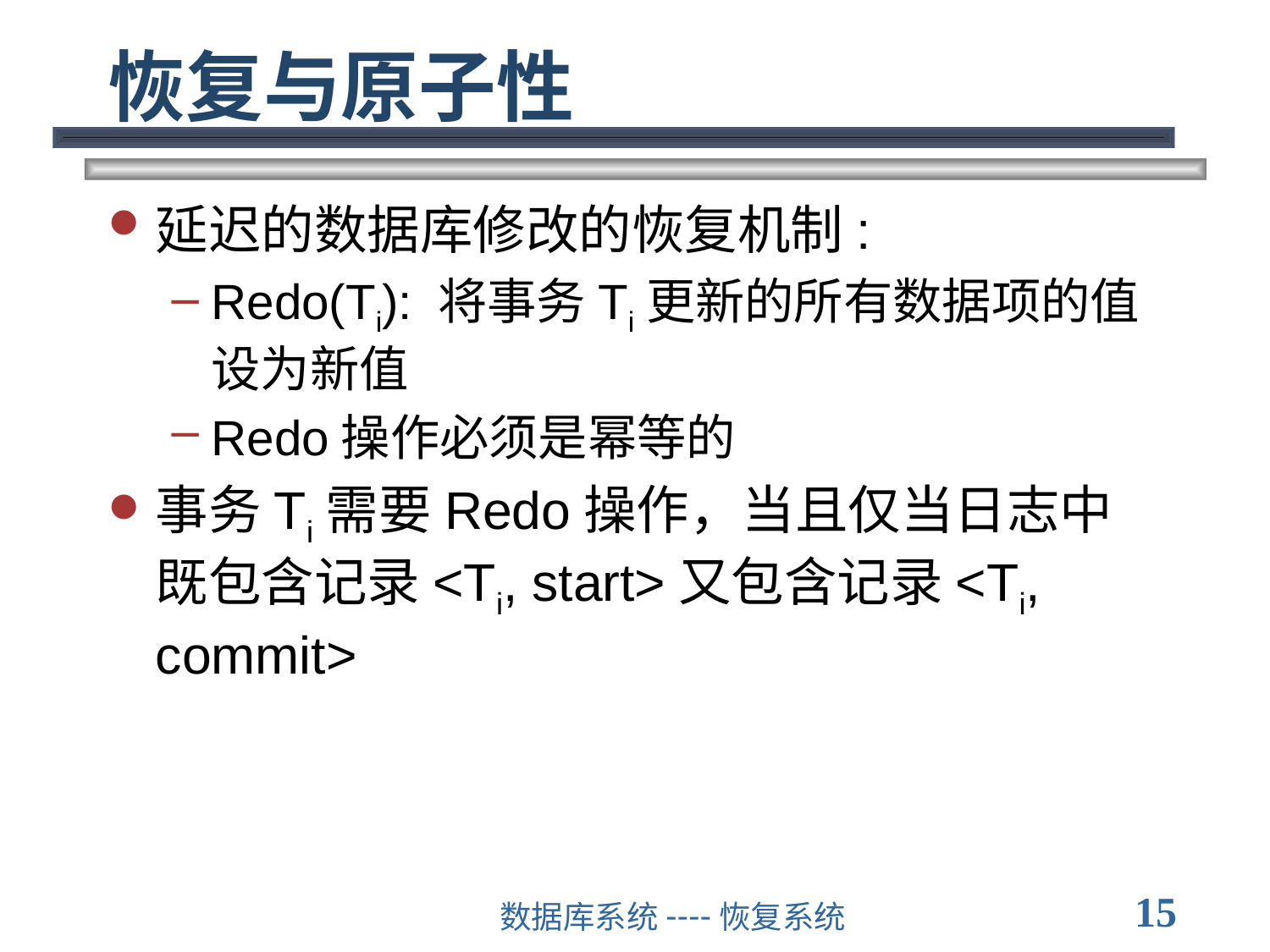

# 恢复与原子性
延迟的数据库修改的恢复机制:
Redo(Ti): 将事务Ti更新的所有数据项的值设为新值
Redo操作必须是幂等的
事务Ti需要Redo操作，当且仅当日志中既包含记录<Ti, start>又包含记录<Ti, commit>
15
数据库系统----恢复系统